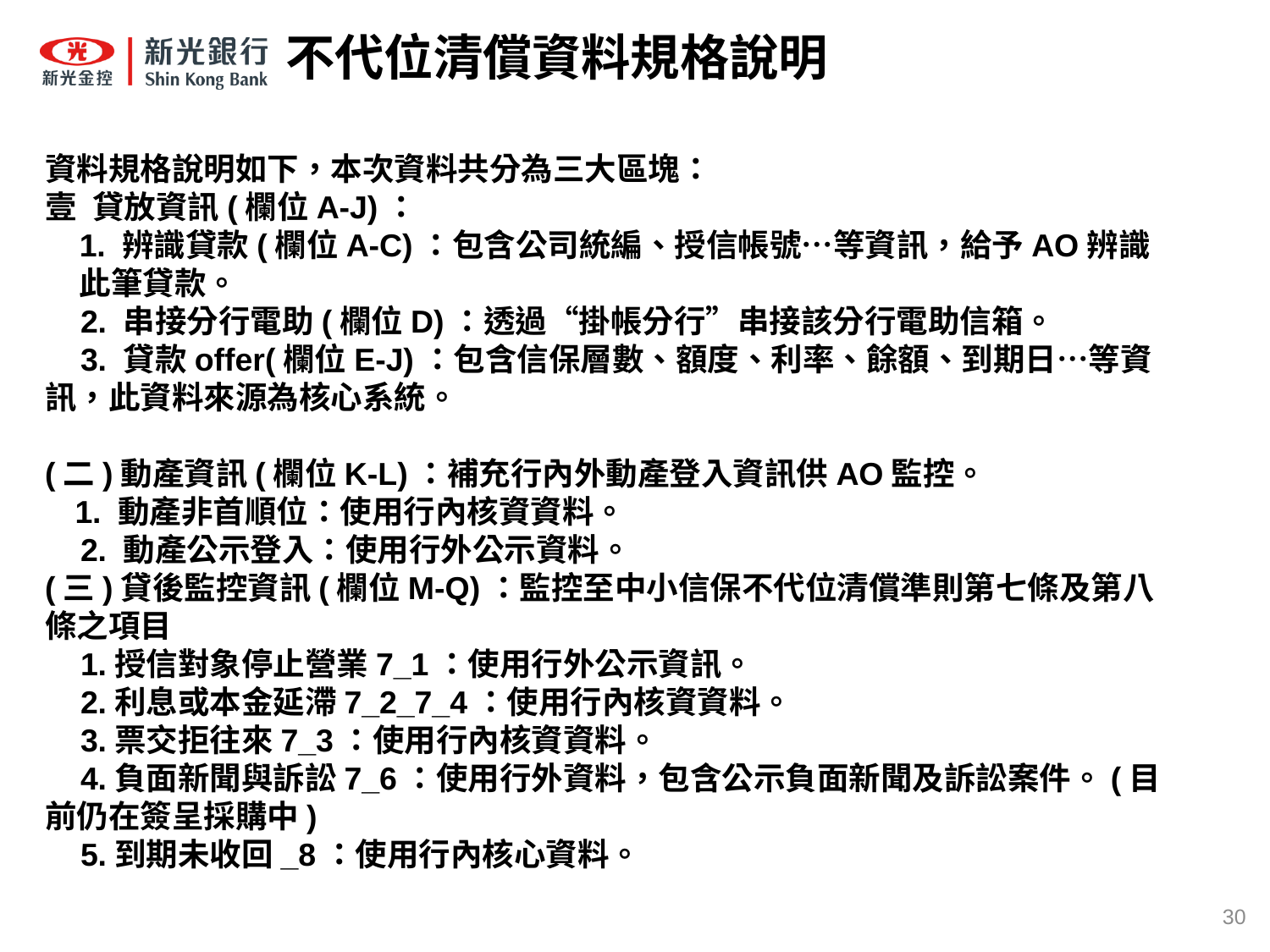

# 不代位清償資料規格說明
資料規格說明如下，本次資料共分為三大區塊：
貸放資訊(欄位A-J)：
1. 辨識貸款(欄位A-C)：包含公司統編、授信帳號…等資訊，給予AO辨識此筆貸款。
    2. 串接分行電助(欄位D)：透過“掛帳分行”串接該分行電助信箱。
    3. 貸款offer(欄位E-J)：包含信保層數、額度、利率、餘額、到期日…等資訊，此資料來源為核心系統。

(二)動產資訊(欄位K-L)：補充行內外動產登入資訊供AO監控。
 1. 動產非首順位：使用行內核資資料。
    2. 動產公示登入：使用行外公示資料。
(三)貸後監控資訊(欄位M-Q)：監控至中小信保不代位清償準則第七條及第八條之項目
    1.授信對象停止營業7_1：使用行外公示資訊。
    2.利息或本金延滯7_2_7_4：使用行內核資資料。
    3.票交拒往來7_3：使用行內核資資料。
    4.負面新聞與訴訟7_6：使用行外資料，包含公示負面新聞及訴訟案件。(目前仍在簽呈採購中)
    5.到期未收回_8：使用行內核心資料。
30
重要程度：高(跨部議題、影響其他專案)、中(影響專案進度)、低(已有解決方案)
專案里程碑

如期進行

已延遲

可能延遲或有風險